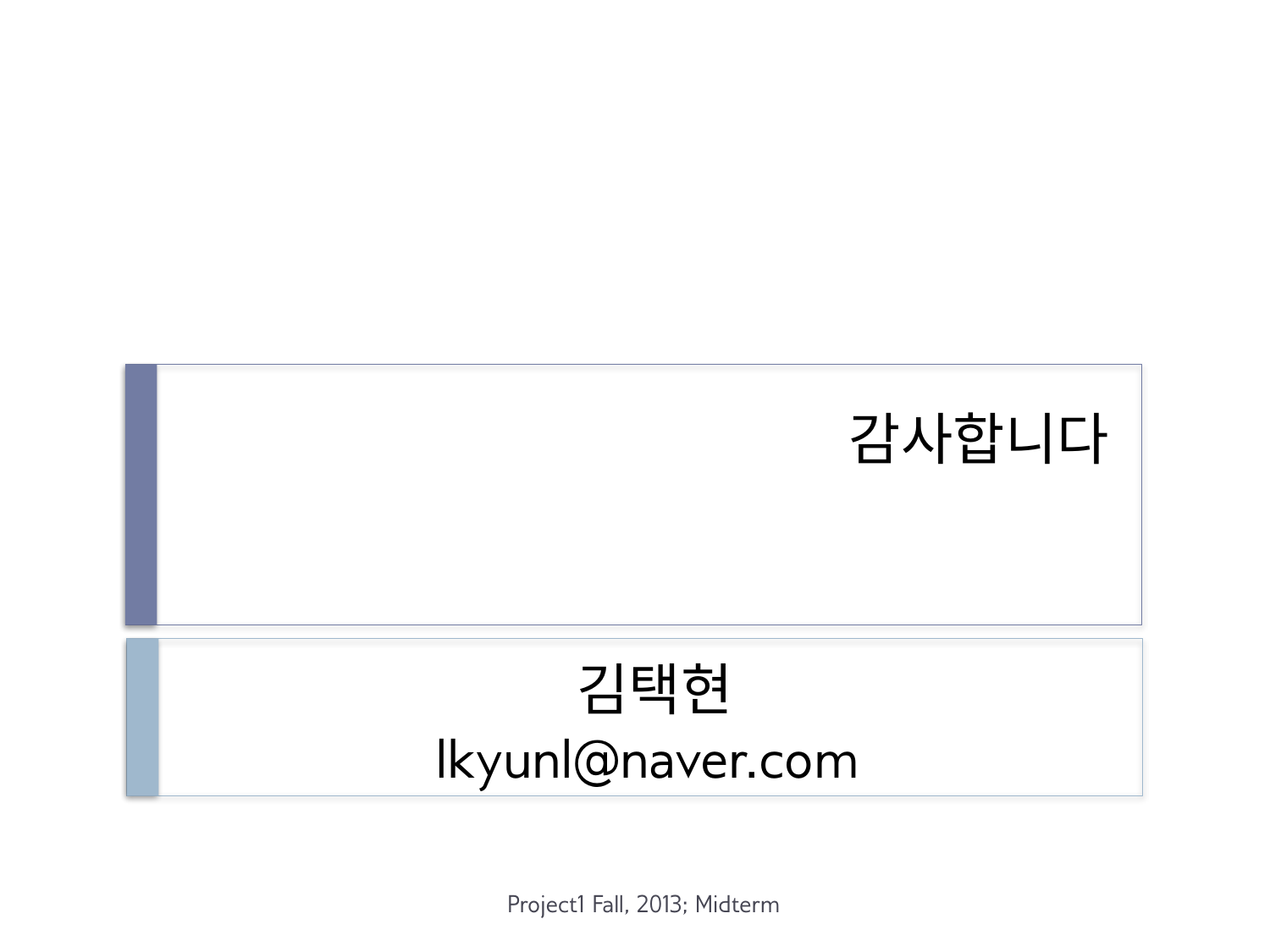

# 감사합니다
 김택현
lkyunl@naver.com
Project1 Fall, 2013; Midterm